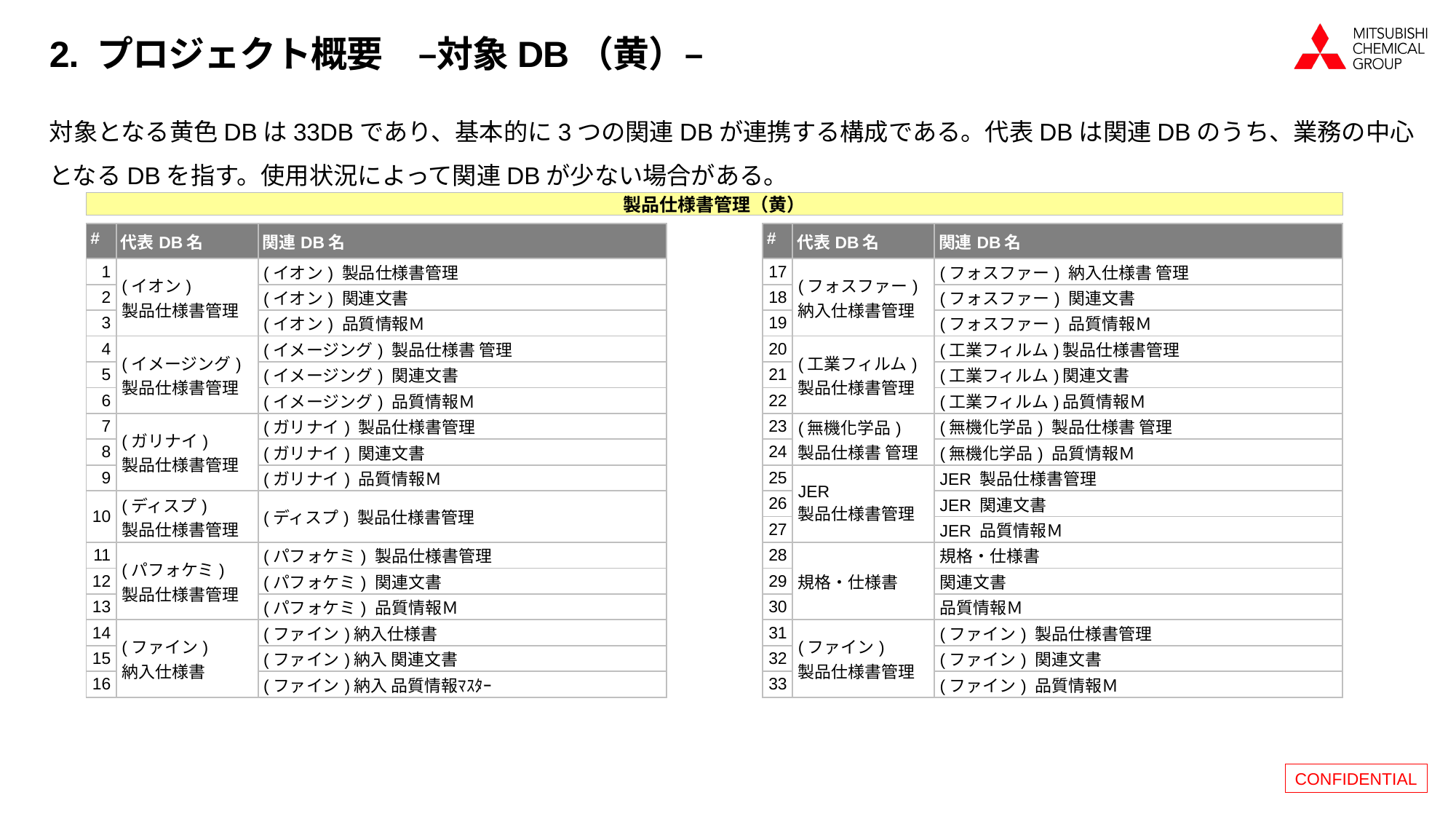

# 2. プロジェクト概要　–対象DB（黄）–
対象となる黄色DBは33DBであり、基本的に3つの関連DBが連携する構成である。代表DBは関連DBのうち、業務の中心となるDBを指す。使用状況によって関連DBが少ない場合がある。
製品仕様書管理（黄）
| # | 代表DB名 | 関連DB名 |
| --- | --- | --- |
| 17 | (フォスファー) 納入仕様書管理 | (フォスファー) 納入仕様書 管理 |
| 18 |  | (フォスファー) 関連文書 |
| 19 |  | (フォスファー) 品質情報Ｍ |
| 20 | (工業フィルム) 製品仕様書管理 | (工業フィルム)製品仕様書管理 |
| 21 |  | (工業フィルム)関連文書 |
| 22 |  | (工業フィルム)品質情報Ｍ |
| 23 | (無機化学品) 製品仕様書 管理 | (無機化学品) 製品仕様書 管理 |
| 24 |  | (無機化学品) 品質情報Ｍ |
| 25 | JER 製品仕様書管理 | JER 製品仕様書管理 |
| 26 |  | JER 関連文書 |
| 27 |  | JER 品質情報Ｍ |
| 28 | 規格・仕様書 | 規格・仕様書 |
| 29 |  | 関連文書 |
| 30 |  | 品質情報Ｍ |
| 31 | (ファイン) 製品仕様書管理 | (ファイン) 製品仕様書管理 |
| 32 |  | (ファイン) 関連文書 |
| 33 |  | (ファイン) 品質情報Ｍ |
| # | 代表DB名 | 関連DB名 |
| --- | --- | --- |
| 1 | (イオン) 製品仕様書管理 | (イオン) 製品仕様書管理 |
| 2 |  | (イオン) 関連文書 |
| 3 |  | (イオン) 品質情報Ｍ |
| 4 | (イメージング) 製品仕様書管理 | (イメージング) 製品仕様書 管理 |
| 5 |  | (イメージング) 関連文書 |
| 6 |  | (イメージング) 品質情報Ｍ |
| 7 | (ガリナイ) 製品仕様書管理 | (ガリナイ) 製品仕様書管理 |
| 8 |  | (ガリナイ) 関連文書 |
| 9 |  | (ガリナイ) 品質情報Ｍ |
| 10 | (ディスプ) 製品仕様書管理 | (ディスプ) 製品仕様書管理 |
| 11 | (パフォケミ) 製品仕様書管理 | (パフォケミ) 製品仕様書管理 |
| 12 |  | (パフォケミ) 関連文書 |
| 13 |  | (パフォケミ) 品質情報Ｍ |
| 14 | (ファイン) 納入仕様書 | (ファイン)納入仕様書 |
| 15 |  | (ファイン)納入 関連文書 |
| 16 |  | (ファイン)納入 品質情報ﾏｽﾀｰ |